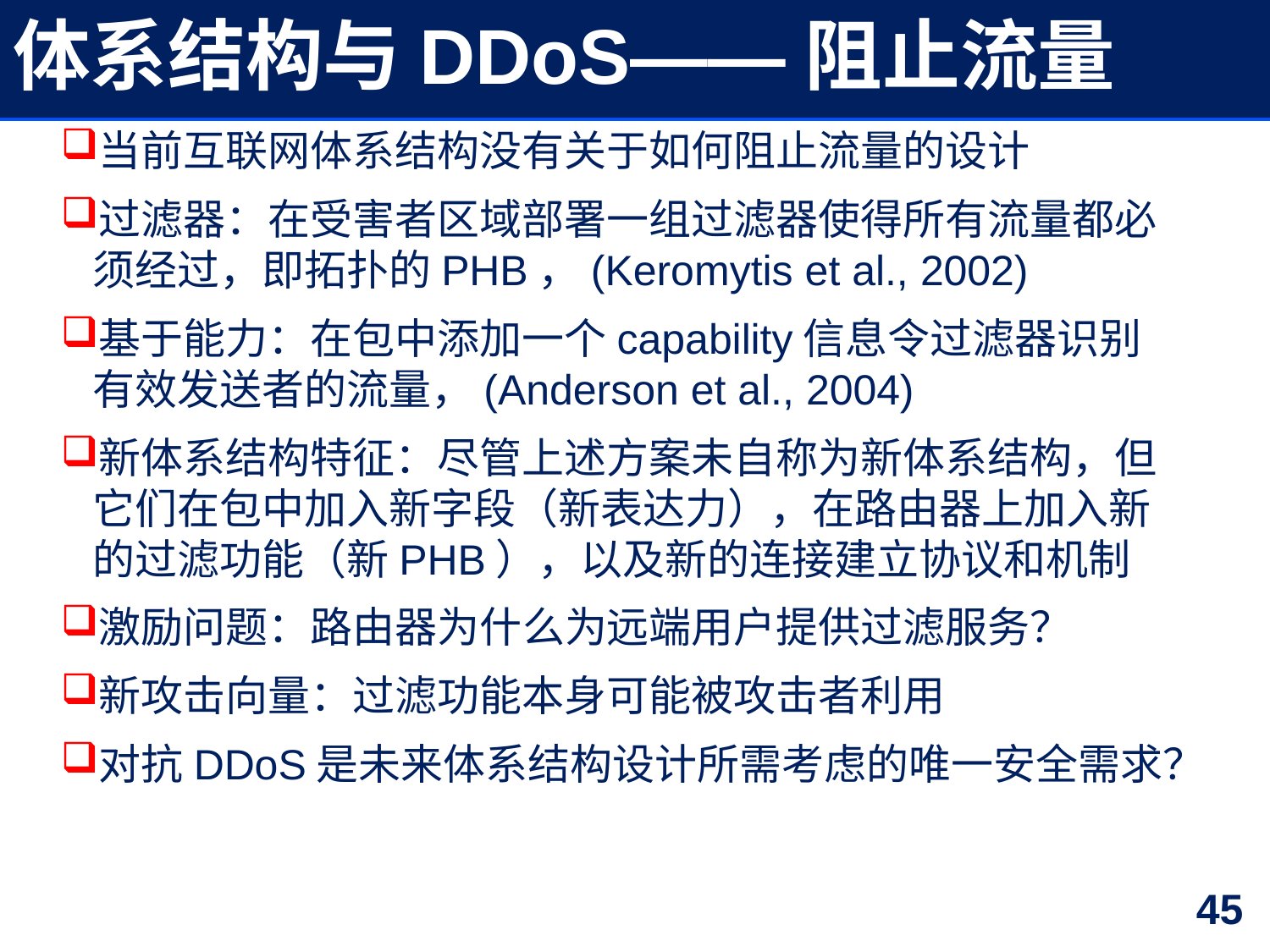

# 体系结构与DDoS——阻止流量
当前互联网体系结构没有关于如何阻止流量的设计
过滤器：在受害者区域部署一组过滤器使得所有流量都必须经过，即拓扑的PHB，﻿(Keromytis et al., 2002)
基于能力：在包中添加一个capability信息令过滤器识别有效发送者的流量，﻿(Anderson et al., 2004)
新体系结构特征：尽管上述方案未自称为新体系结构，但它们在包中加入新字段（新表达力），在路由器上加入新的过滤功能（新PHB），以及新的连接建立协议和机制
激励问题：路由器为什么为远端用户提供过滤服务？
新攻击向量：过滤功能本身可能被攻击者利用
对抗DDoS是未来体系结构设计所需考虑的唯一安全需求？

45